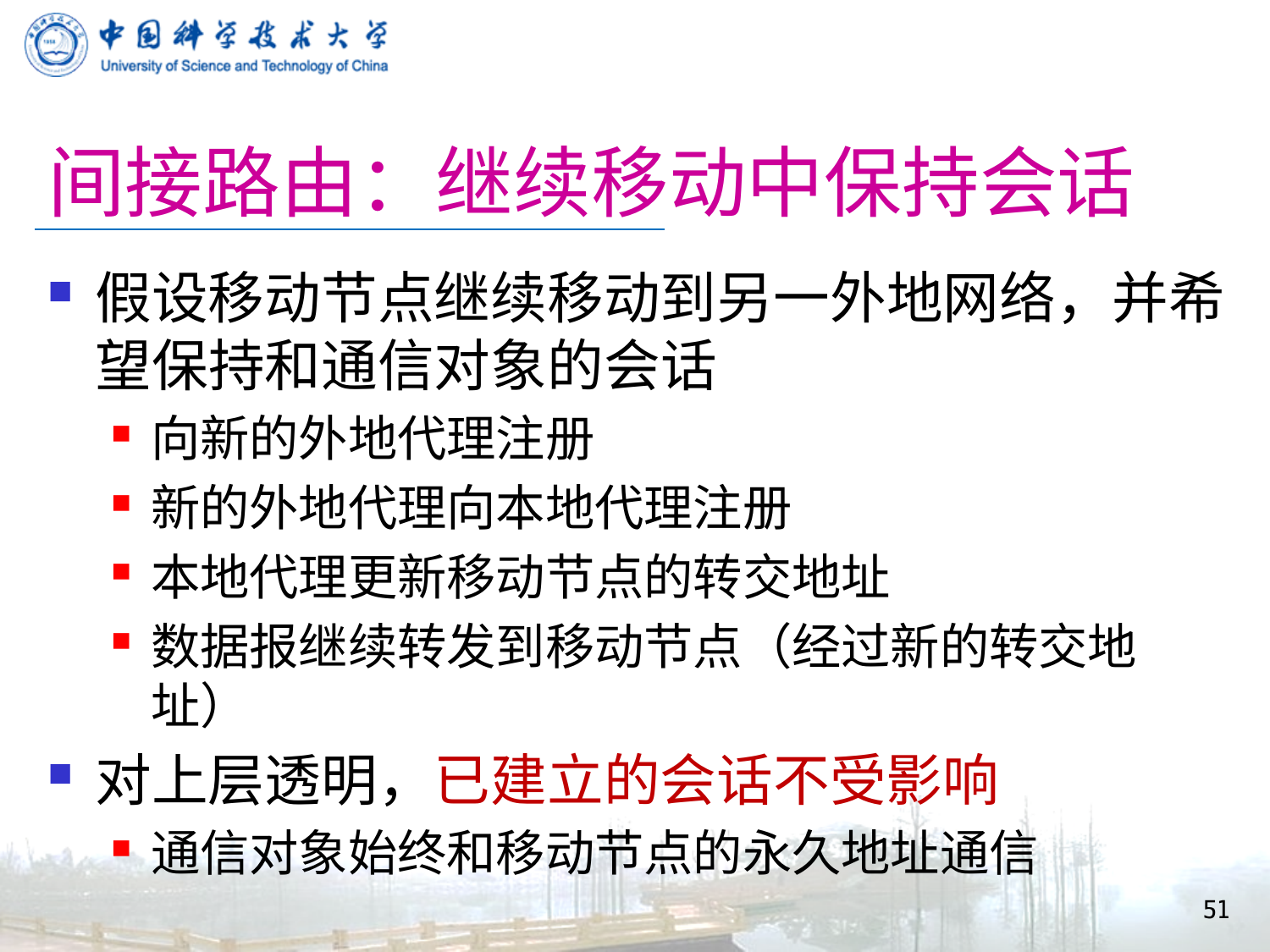

# 间接路由：继续移动中保持会话
假设移动节点继续移动到另一外地网络，并希望保持和通信对象的会话
向新的外地代理注册
新的外地代理向本地代理注册
本地代理更新移动节点的转交地址
数据报继续转发到移动节点（经过新的转交地址）
对上层透明，已建立的会话不受影响
通信对象始终和移动节点的永久地址通信
51